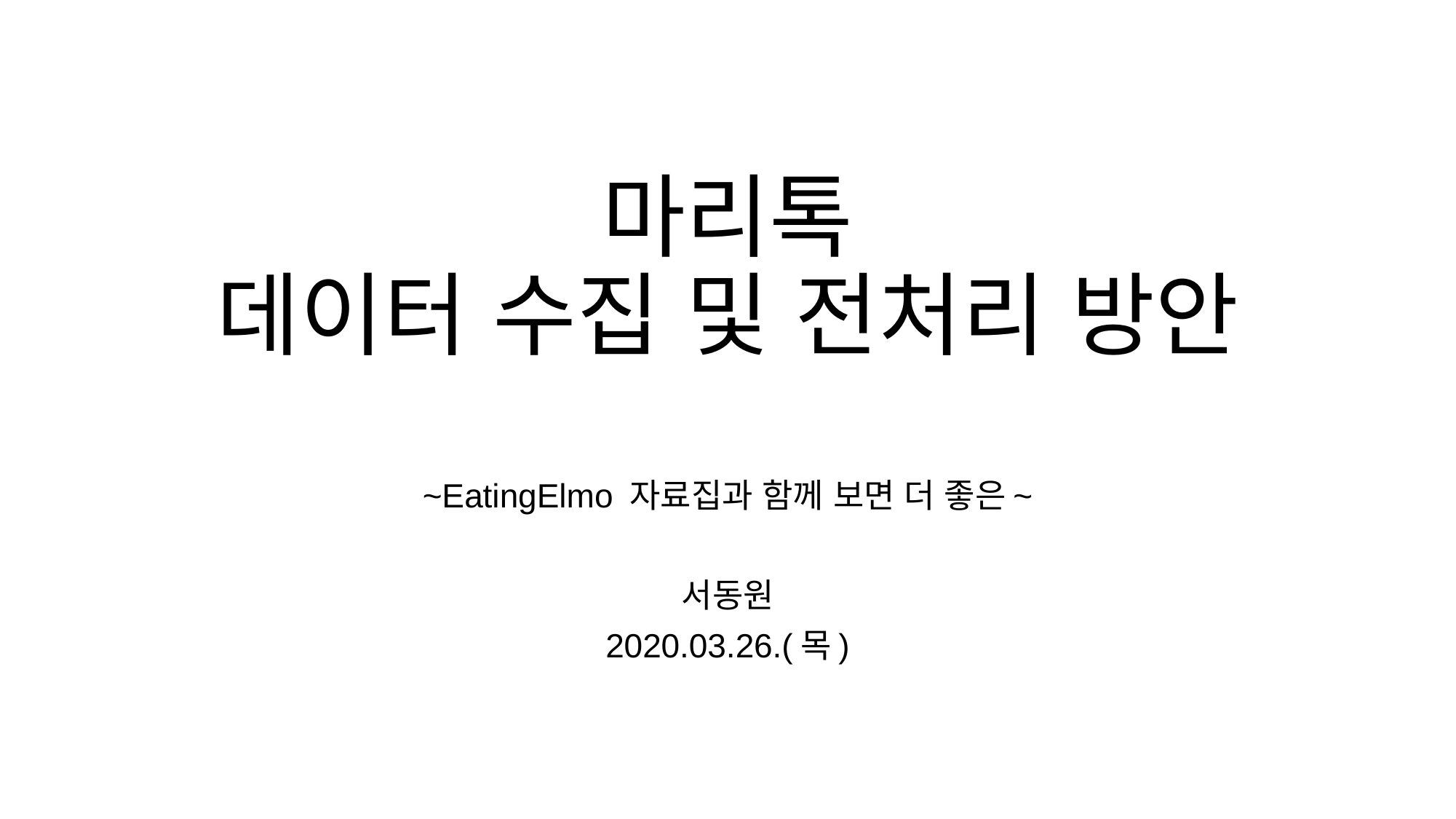

# 마리톡 데이터 수집 및 전처리 방안
~EatingElmo 자료집과 함께 보면 더 좋은~

서동원
2020.03.26.(목)